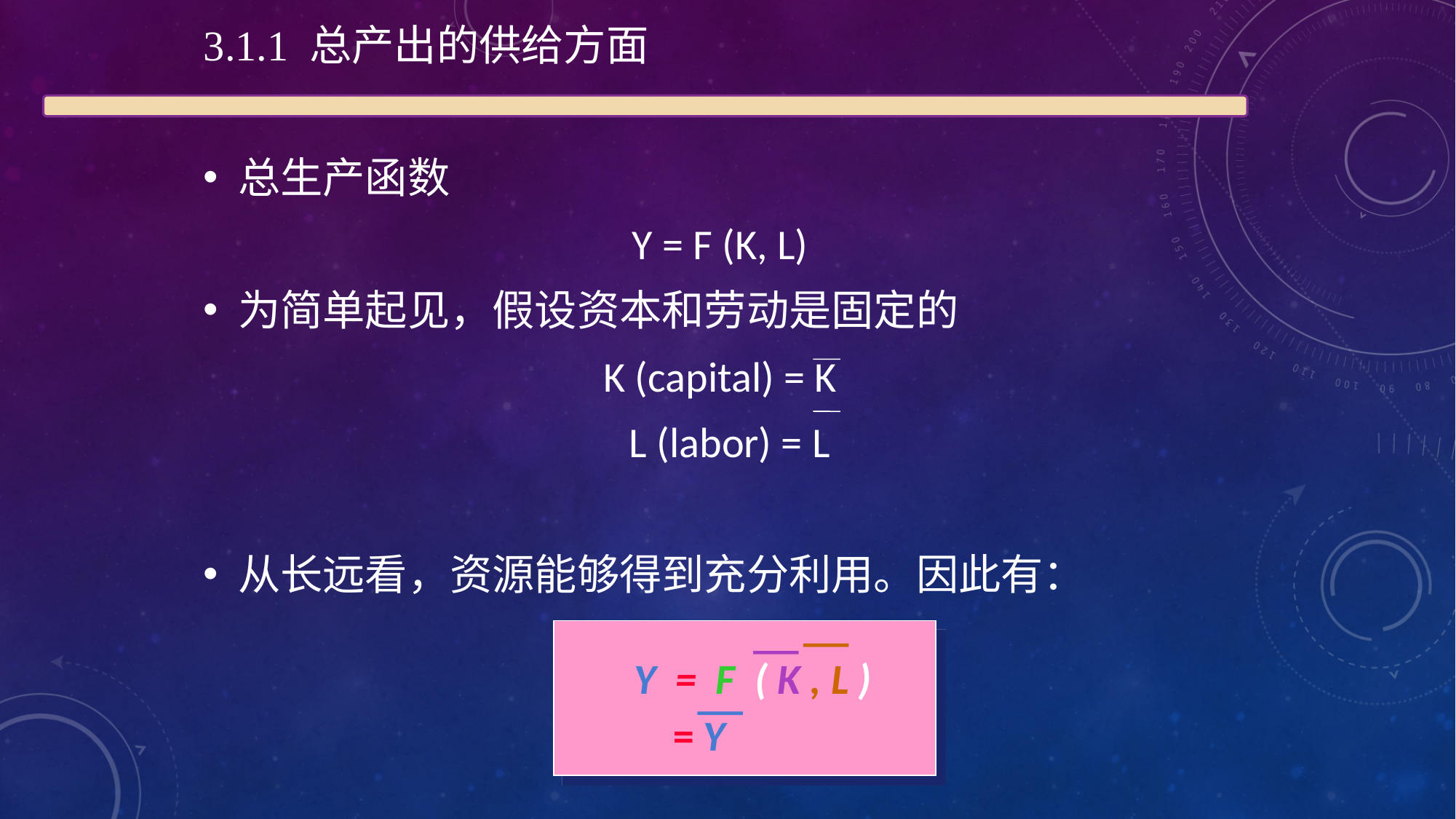

3.1.1 总产出的供给方面

总生产函数
Y = F (K, L)
为简单起见，假设资本和劳动是固定的
K (capital) = K
  L (labor) = L

从长远看，资源能够得到充分利用。因此有：

Y  =  F  ( K , L )

= Y